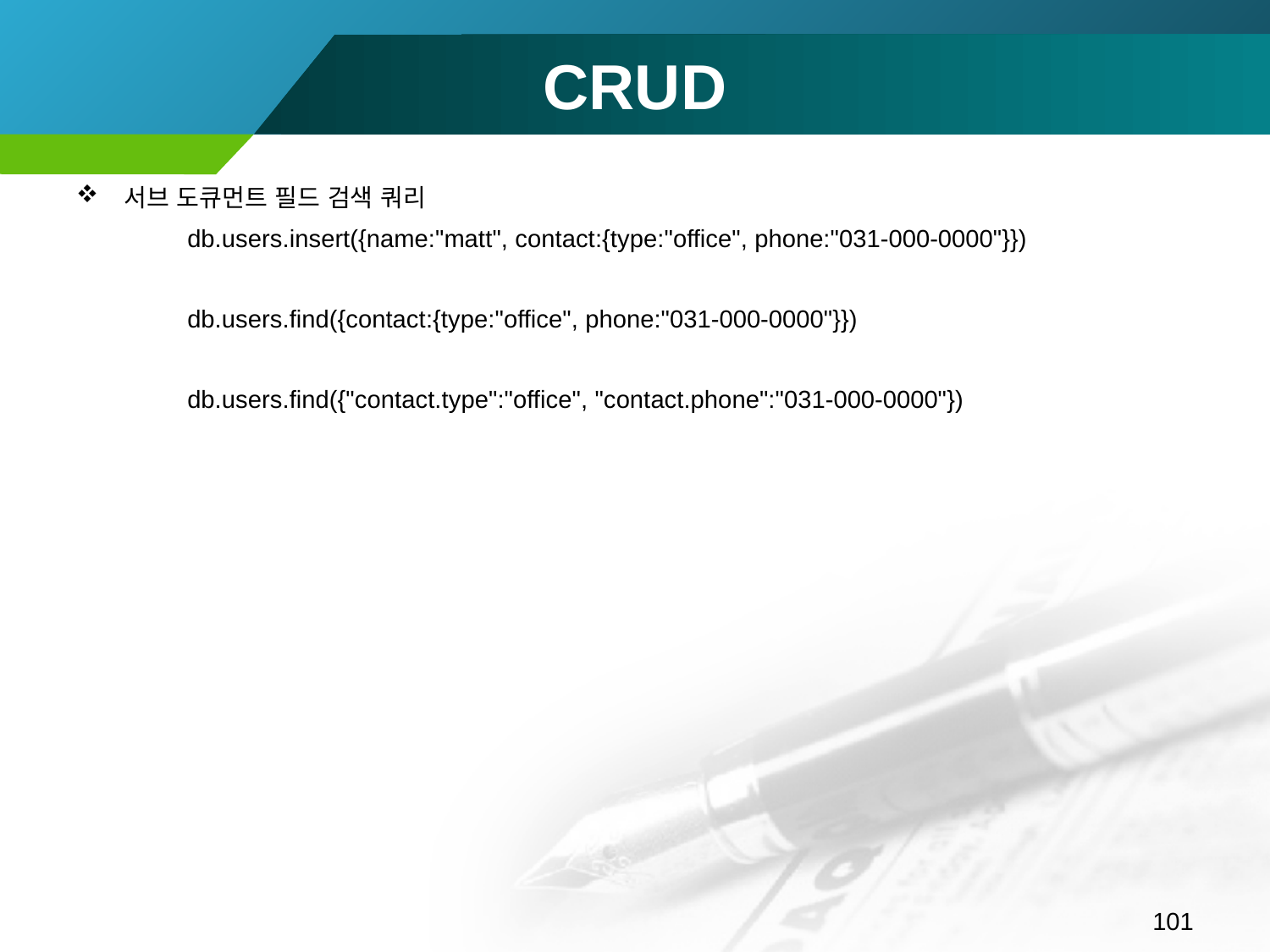

# CRUD
서브 도큐먼트 필드 검색 쿼리
db.users.insert({name:"matt", contact:{type:"office", phone:"031-000-0000"}})

db.users.find({contact:{type:"office", phone:"031-000-0000"}})

db.users.find({"contact.type":"office", "contact.phone":"031-000-0000"})
101